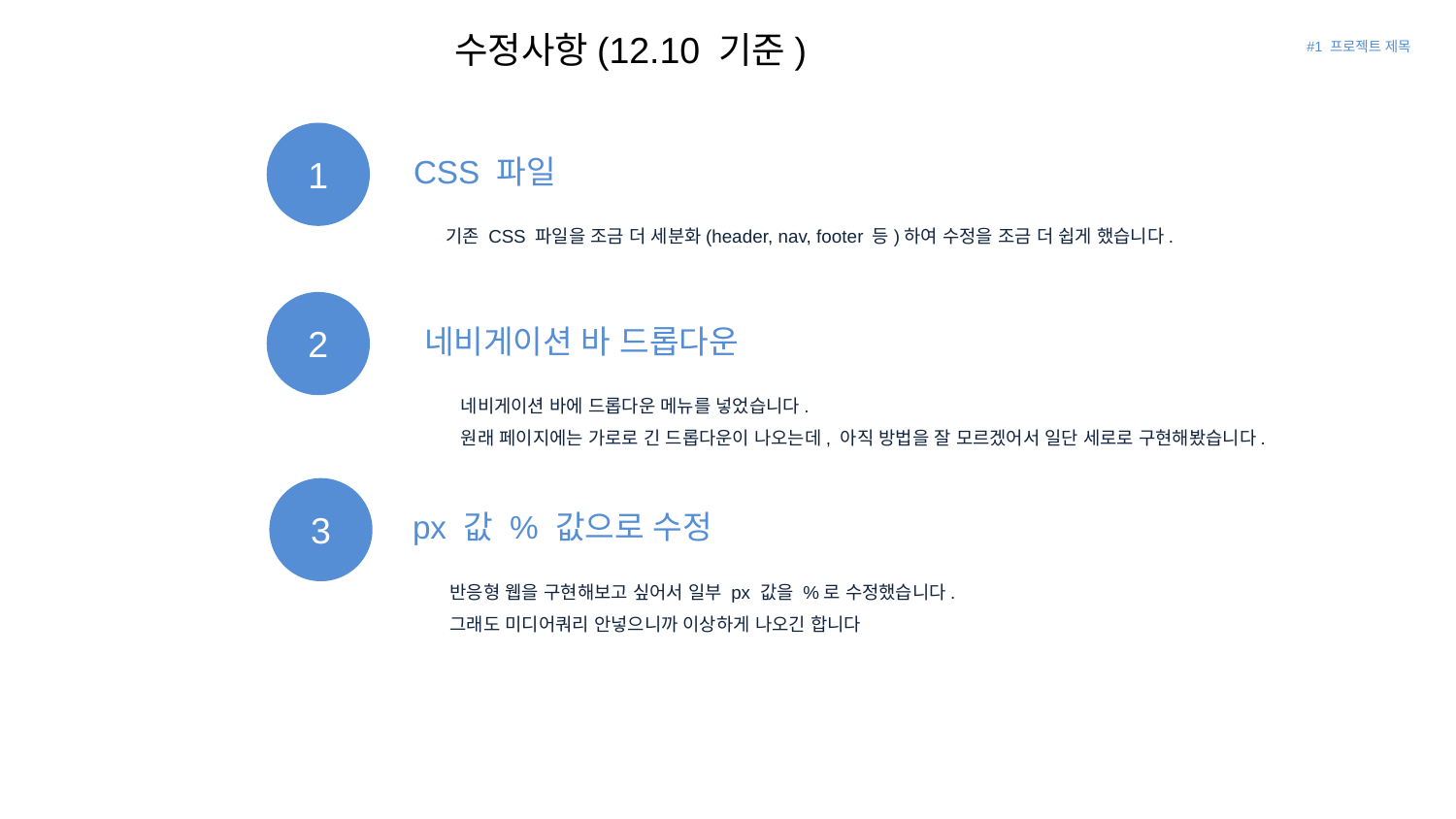

수정사항(12.10 기준)
#1 프로젝트 제목
1
CSS 파일
기존 CSS 파일을 조금 더 세분화(header, nav, footer 등)하여 수정을 조금 더 쉽게 했습니다.
2
네비게이션 바 드롭다운
네비게이션 바에 드롭다운 메뉴를 넣었습니다.
원래 페이지에는 가로로 긴 드롭다운이 나오는데, 아직 방법을 잘 모르겠어서 일단 세로로 구현해봤습니다.
3
px 값 % 값으로 수정
반응형 웹을 구현해보고 싶어서 일부 px 값을 %로 수정했습니다.
그래도 미디어쿼리 안넣으니까 이상하게 나오긴 합니다